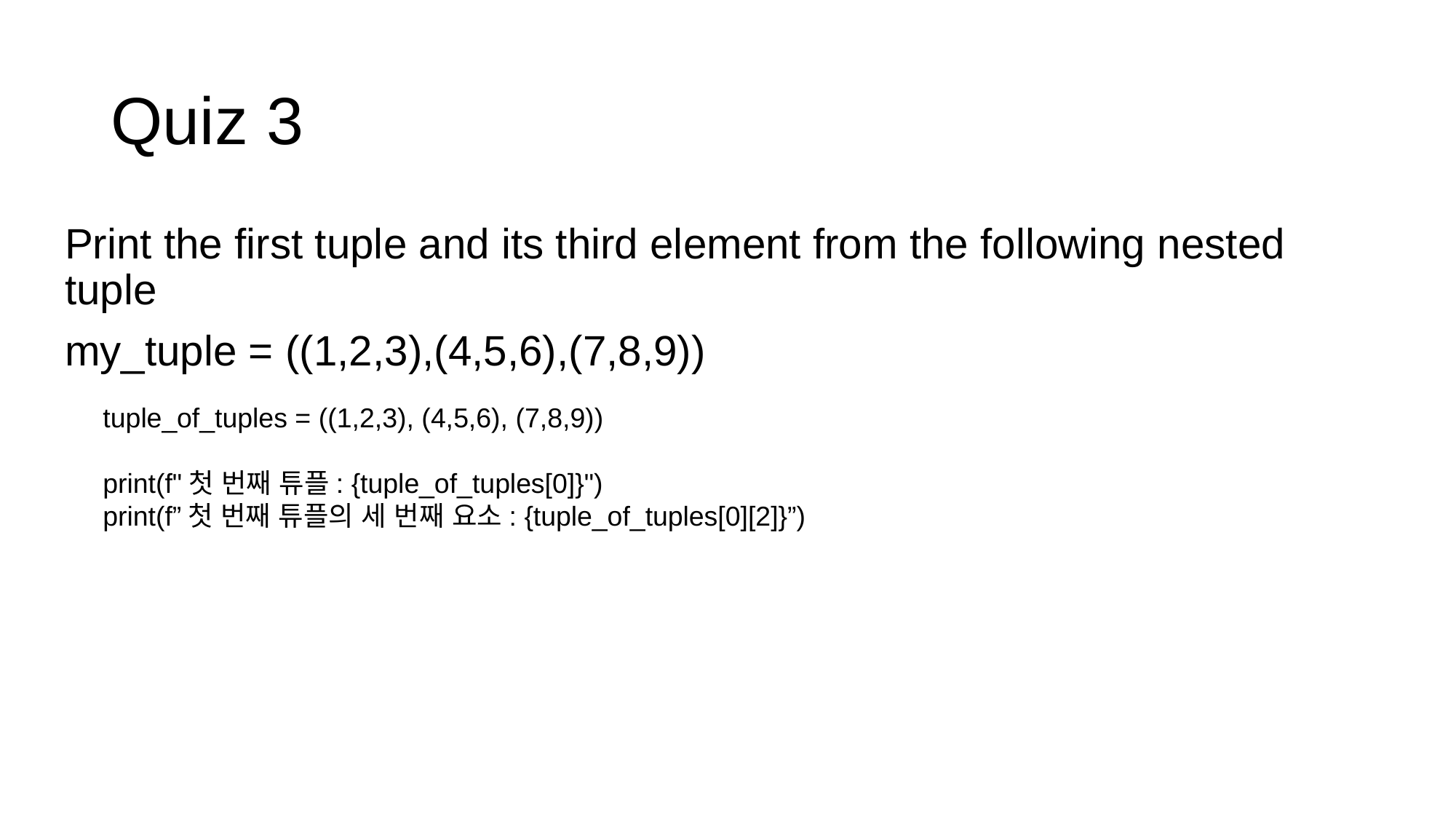

# Quiz 3
Print the first tuple and its third element from the following nested tuple
my_tuple = ((1,2,3),(4,5,6),(7,8,9))
tuple_of_tuples = ((1,2,3), (4,5,6), (7,8,9))

print(f"첫 번째 튜플: {tuple_of_tuples[0]}")
print(f”첫 번째 튜플의 세 번째 요소: {tuple_of_tuples[0][2]}”)